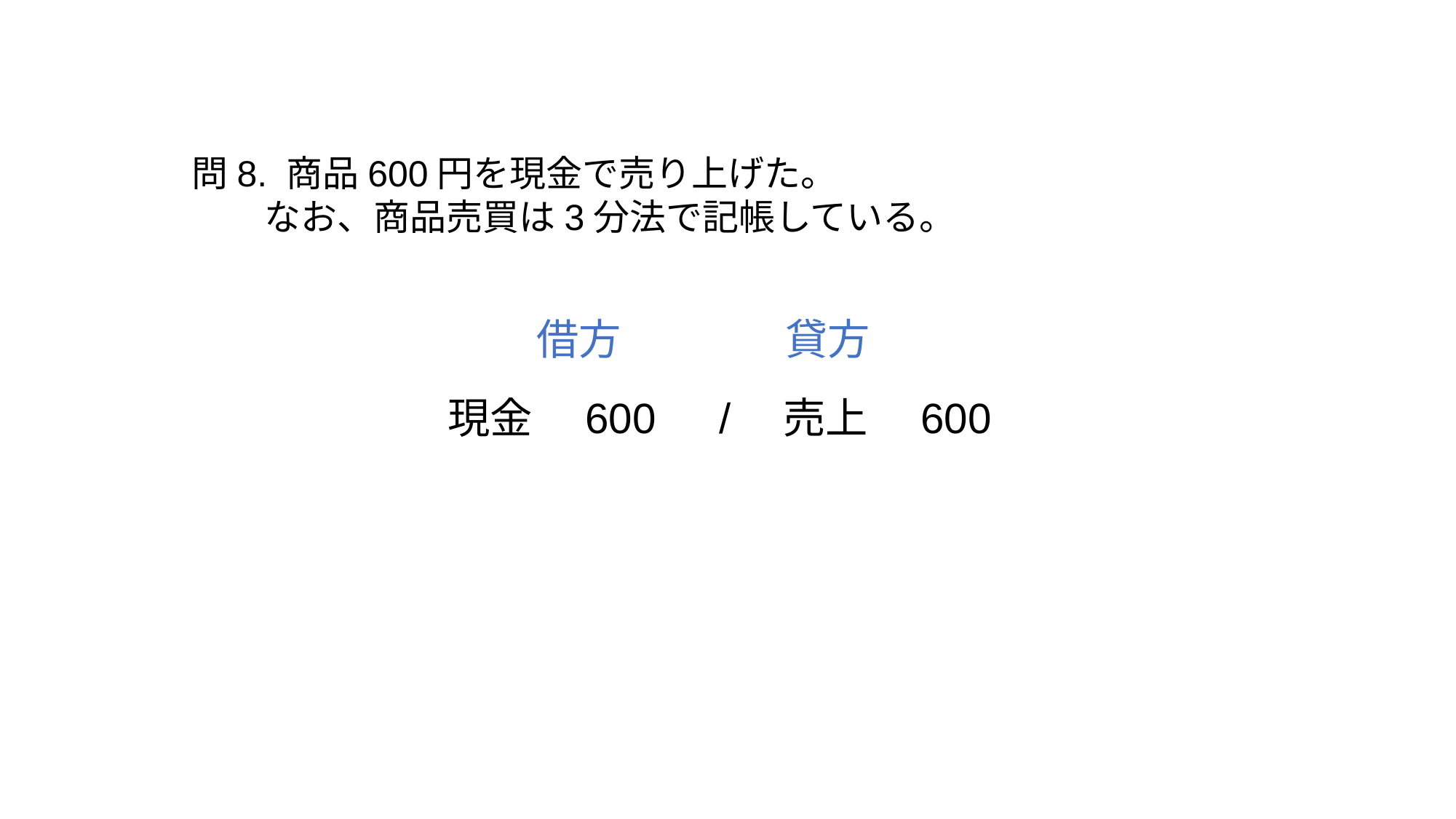

問8. 商品600円を現金で売り上げた。
　　なお、商品売買は3分法で記帳している。
借方
貸方
現金　600　/　売上　600